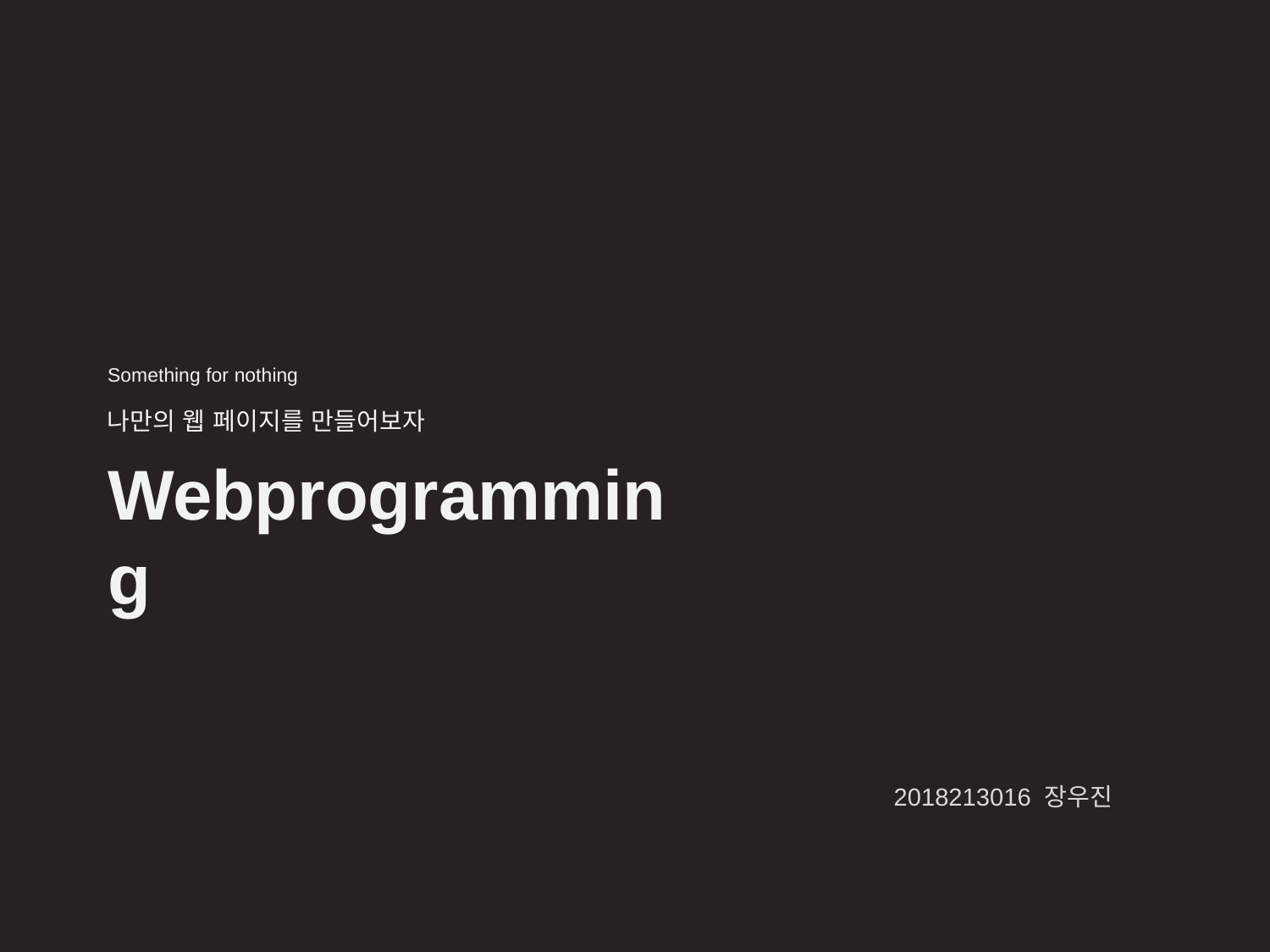

Something for nothing
나만의 웹 페이지를 만들어보자
Webprogramming
2018213016 장우진